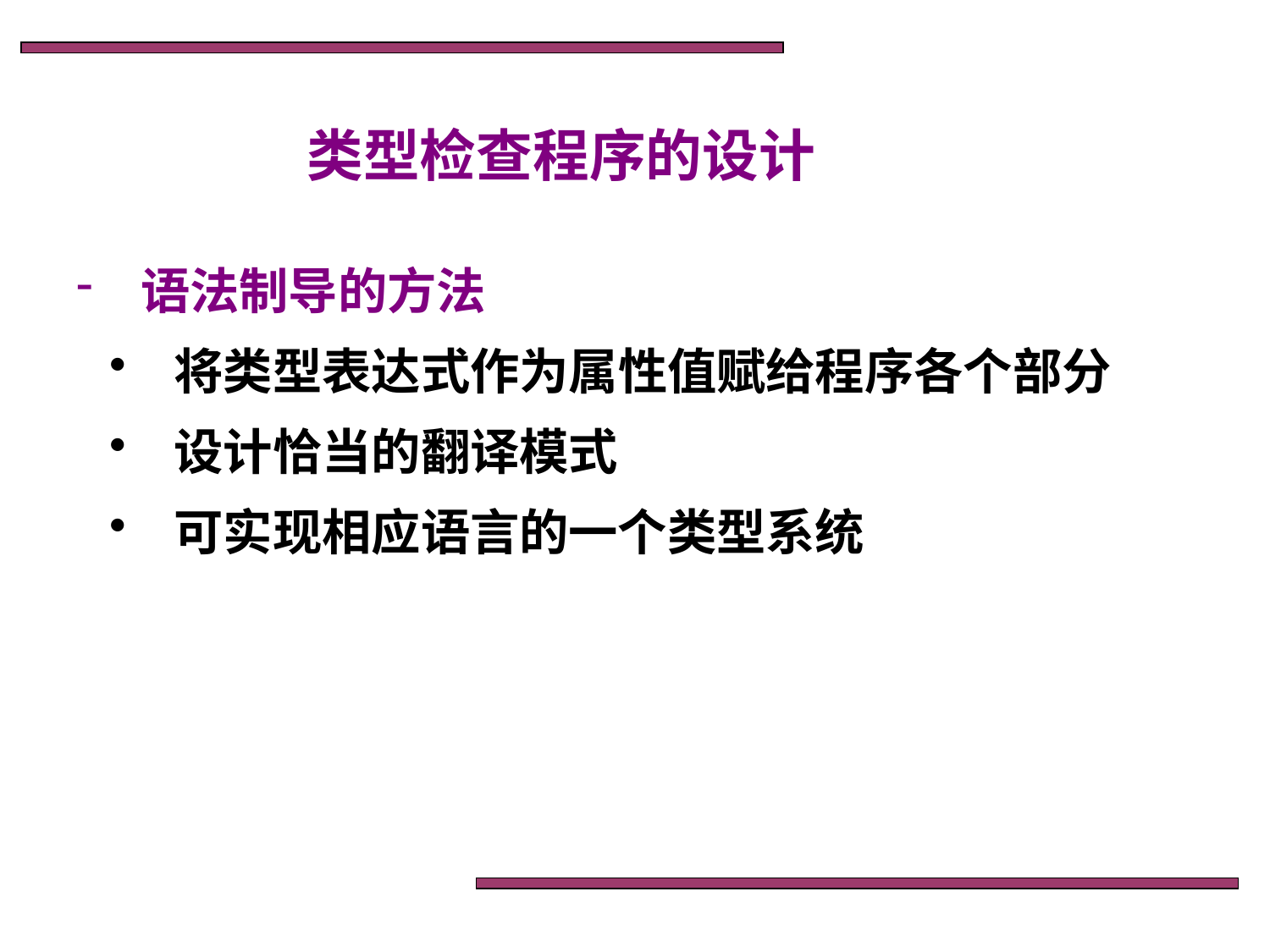

类型检查程序的设计
  语法制导的方法

  将类型表达式作为属性值赋给程序各个部分

  设计恰当的翻译模式

  可实现相应语言的一个类型系统